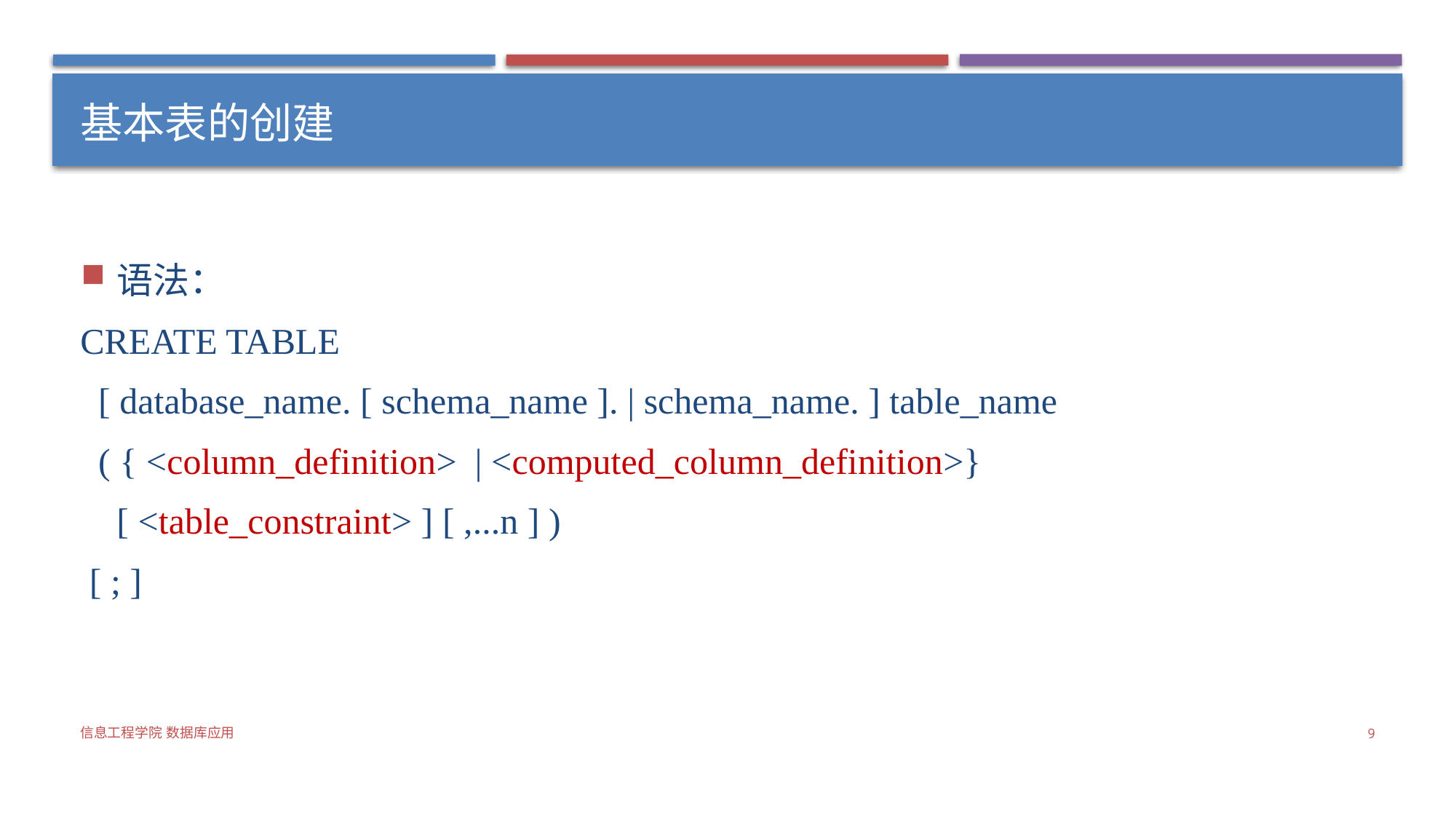

# 基本表的创建
语法：
CREATE TABLE
  [ database_name. [ schema_name ]. | schema_name. ] table_name
  ( { <column_definition>  | <computed_column_definition>}
    [ <table_constraint> ] [ ,...n ] )
 [ ; ]

信息工程学院 数据库应用
9